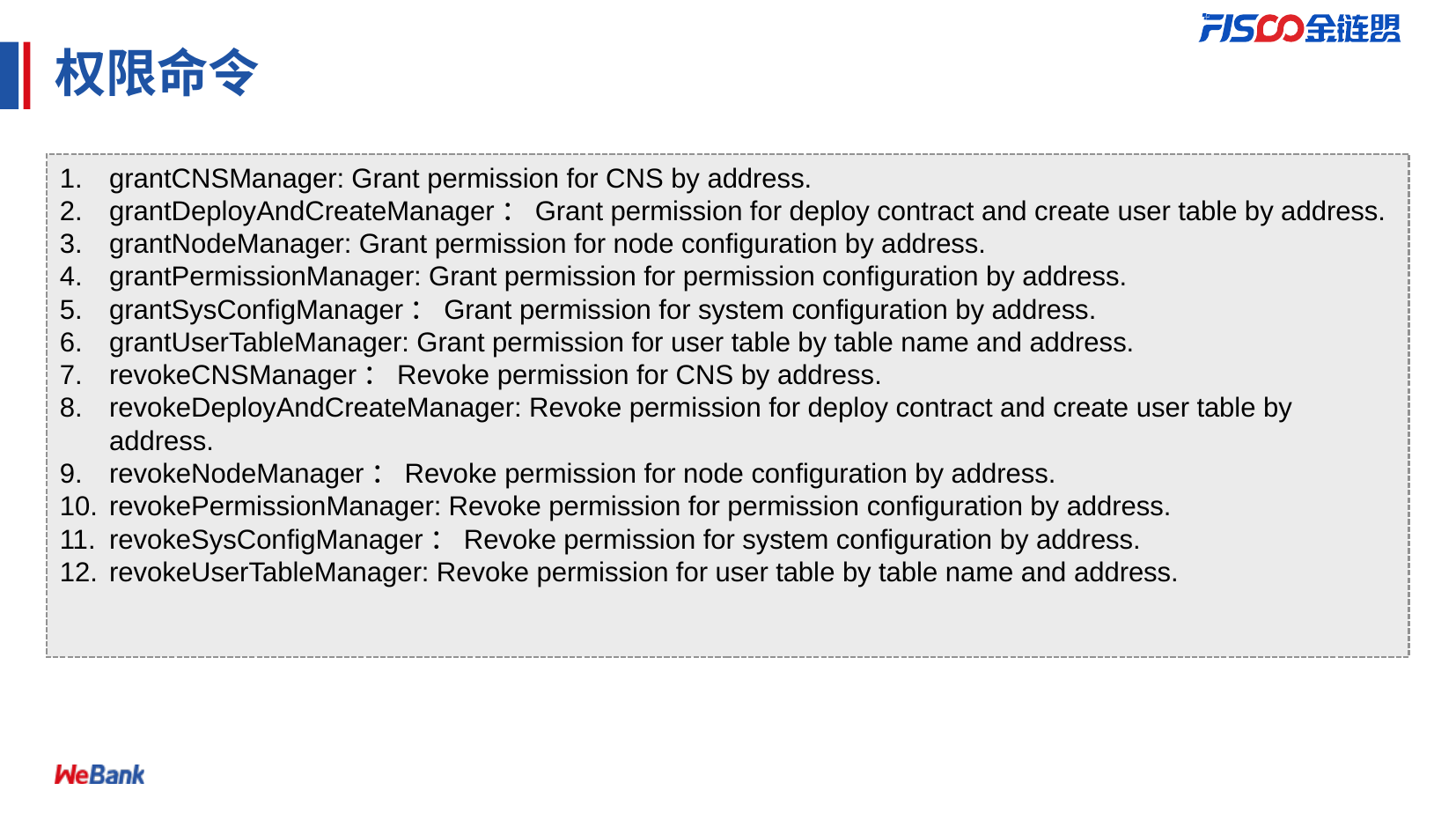

# 权限命令
grantCNSManager: Grant permission for CNS by address.
grantDeployAndCreateManager：Grant permission for deploy contract and create user table by address.
grantNodeManager: Grant permission for node configuration by address.
grantPermissionManager: Grant permission for permission configuration by address.
grantSysConfigManager：Grant permission for system configuration by address.
grantUserTableManager: Grant permission for user table by table name and address.
revokeCNSManager：Revoke permission for CNS by address.
revokeDeployAndCreateManager: Revoke permission for deploy contract and create user table by address.
revokeNodeManager：Revoke permission for node configuration by address.
revokePermissionManager: Revoke permission for permission configuration by address.
revokeSysConfigManager：Revoke permission for system configuration by address.
revokeUserTableManager: Revoke permission for user table by table name and address.